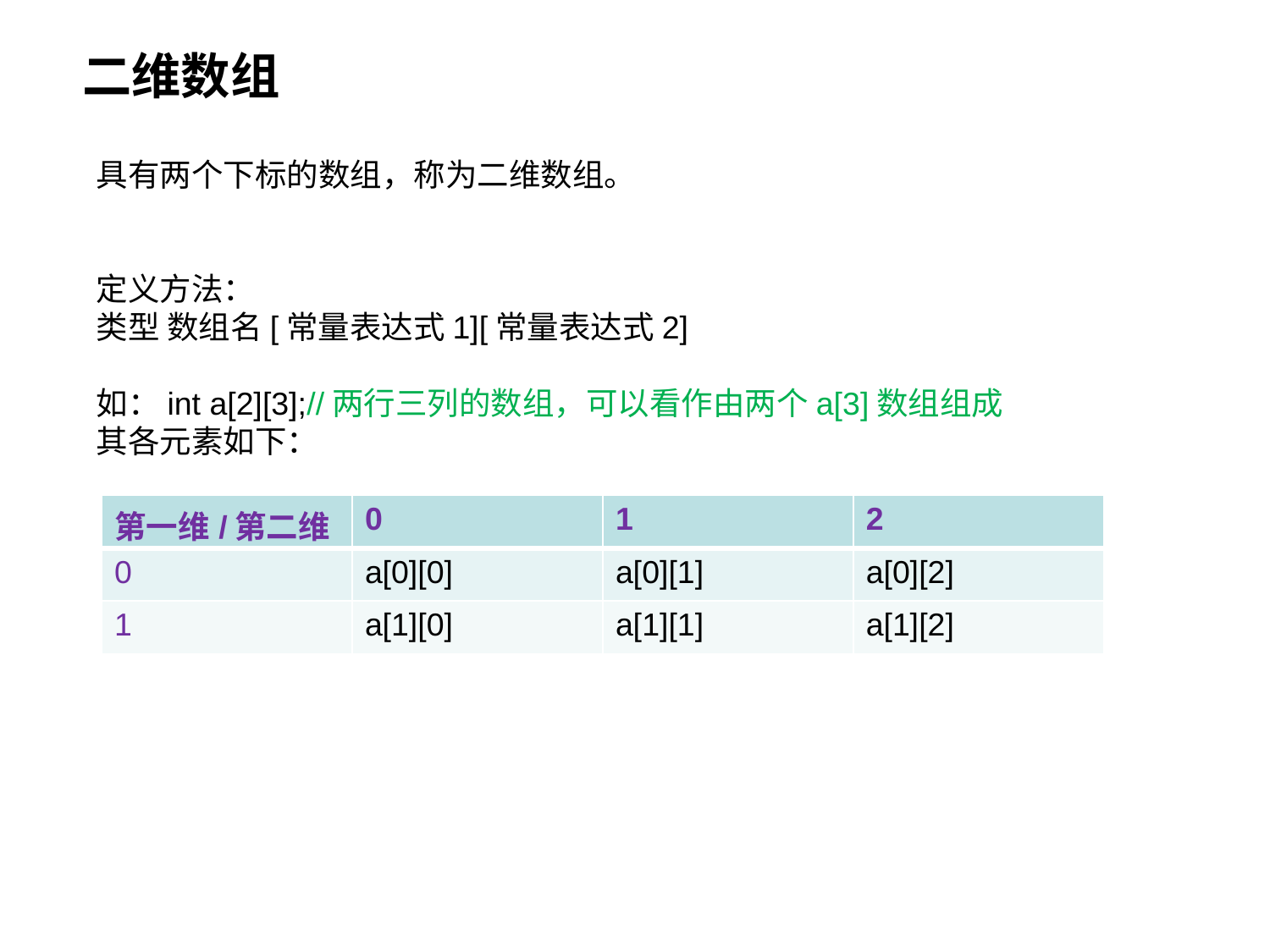

二维数组
具有两个下标的数组，称为二维数组。

定义方法：
类型 数组名[常量表达式1][常量表达式2]

如：int a[2][3];//两行三列的数组，可以看作由两个a[3]数组组成
其各元素如下：
| 第一维/第二维 | 0 | 1 | 2 |
| --- | --- | --- | --- |
| 0 | a[0][0] | a[0][1] | a[0][2] |
| 1 | a[1][0] | a[1][1] | a[1][2] |